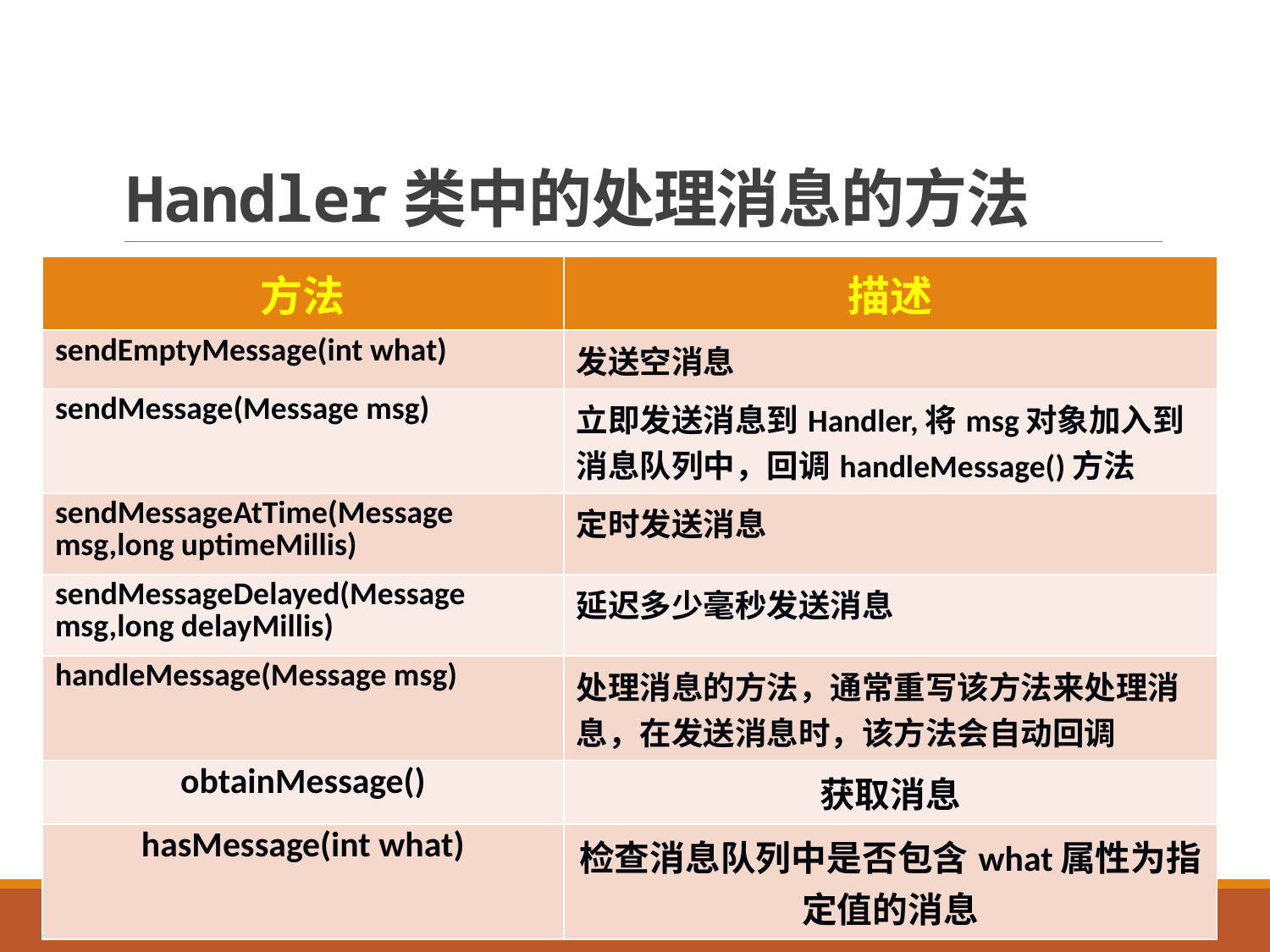

# Handler类中的处理消息的方法
| 方法 | 描述 |
| --- | --- |
| sendEmptyMessage(int what) | 发送空消息 |
| sendMessage(Message msg) | 立即发送消息到Handler,将msg对象加入到消息队列中，回调handleMessage()方法 |
| sendMessageAtTime(Message msg,long uptimeMillis) | 定时发送消息 |
| sendMessageDelayed(Message msg,long delayMillis) | 延迟多少毫秒发送消息 |
| handleMessage(Message msg) | 处理消息的方法，通常重写该方法来处理消息，在发送消息时，该方法会自动回调 |
| obtainMessage() | 获取消息 |
| hasMessage(int what) | 检查消息队列中是否包含what属性为指定值的消息 |